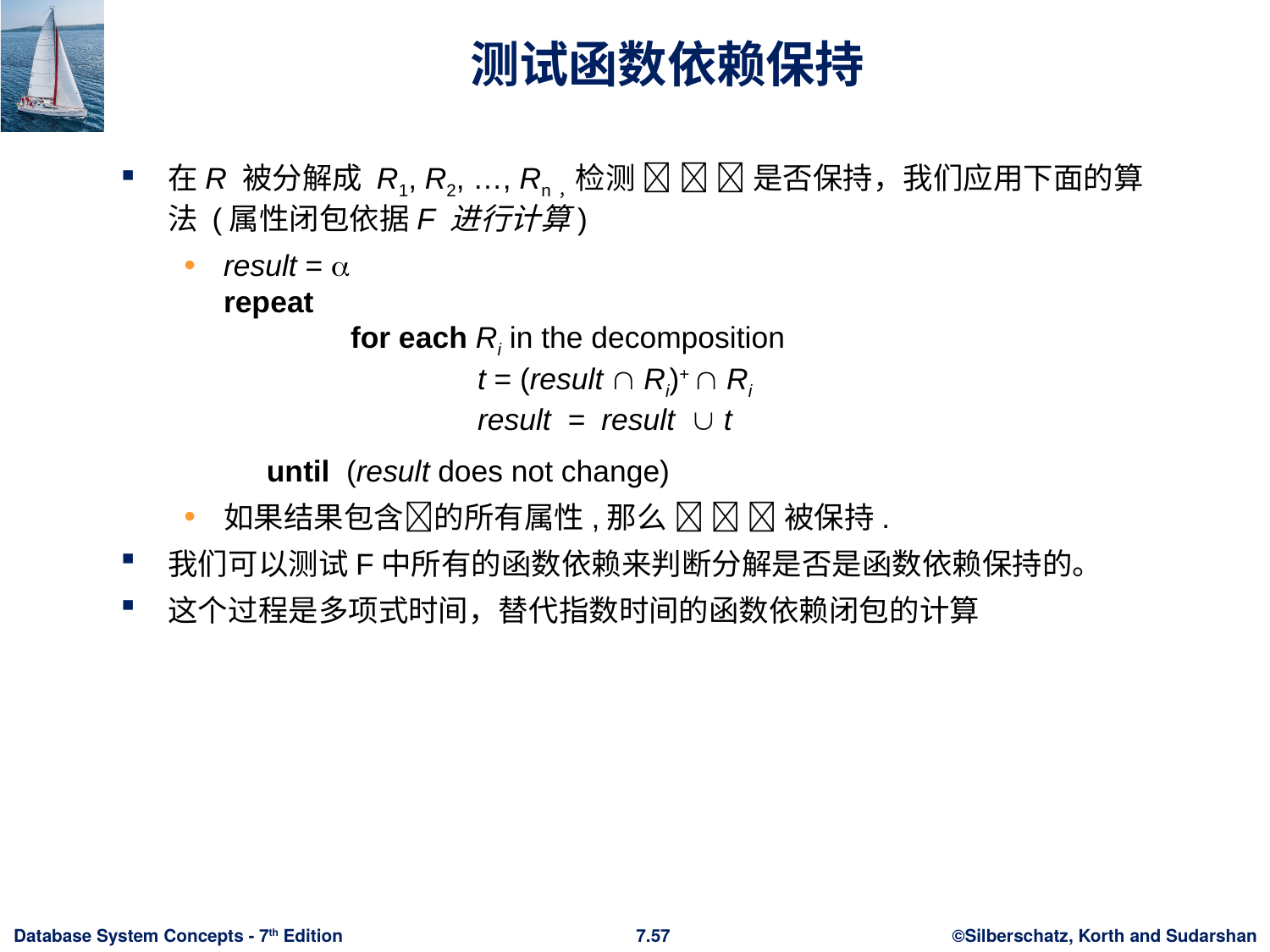

# 测试函数依赖保持
在R 被分解成 R1, R2, …, Rn，检测 α → β 是否保持，我们应用下面的算法 (属性闭包依据F 进行计算)
result = α
repeat
	for each Ri in the decomposition
		t = (result ∩ Ri)+ ∩ Ri
		result  =  result  ∪ t
          until  (result does not change)
如果结果包含β的所有属性,那么 α → β 被保持.
我们可以测试F中所有的函数依赖来判断分解是否是函数依赖保持的。
这个过程是多项式时间，替代指数时间的函数依赖闭包的计算